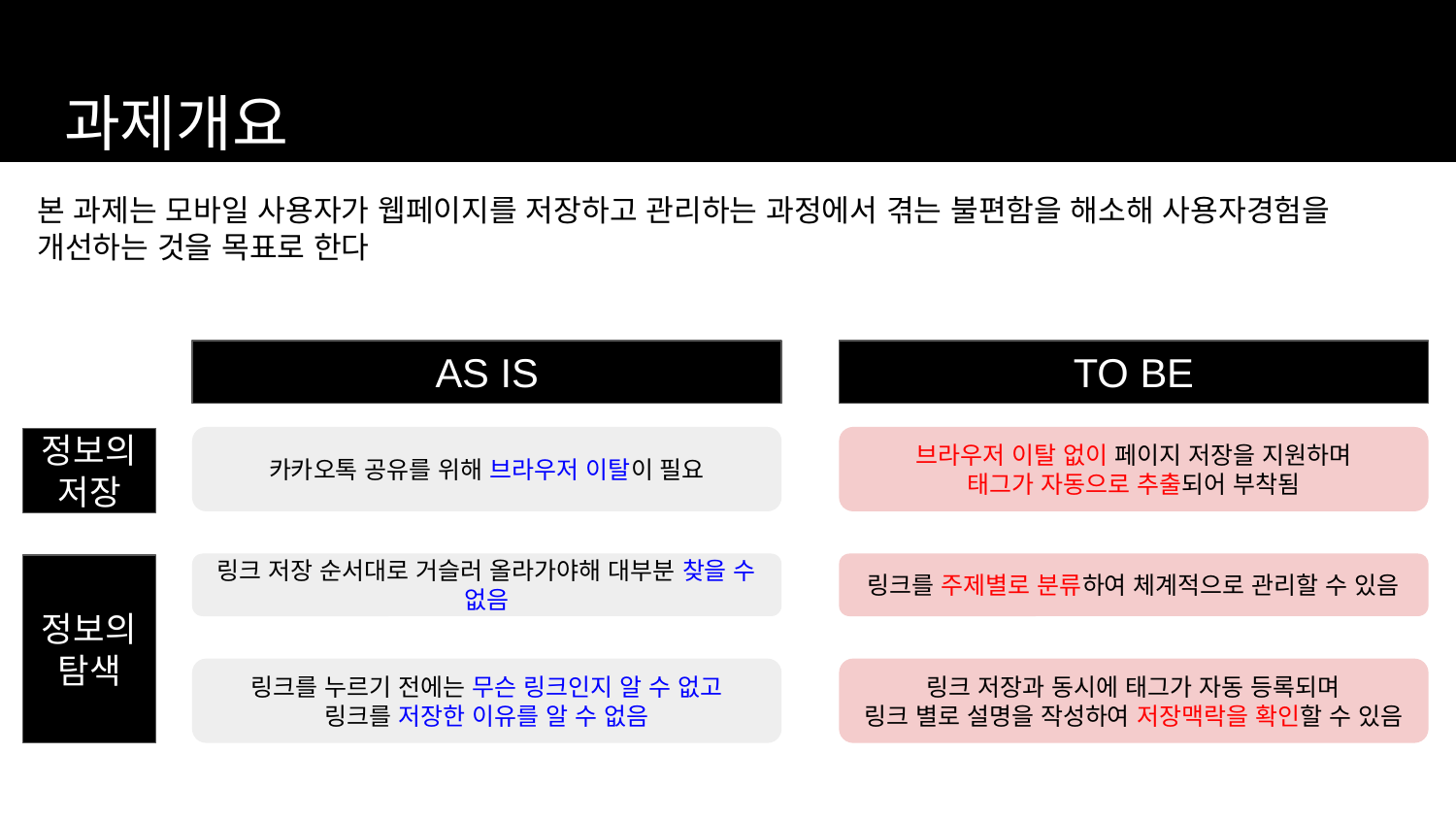

# 과제개요
본 과제는 모바일 사용자가 웹페이지를 저장하고 관리하는 과정에서 겪는 불편함을 해소해 사용자경험을 개선하는 것을 목표로 한다
AS IS
TO BE
카카오톡 공유를 위해 브라우저 이탈이 필요
브라우저 이탈 없이 페이지 저장을 지원하며
태그가 자동으로 추출되어 부착됨
정보의 저장
링크 저장 순서대로 거슬러 올라가야해 대부분 찾을 수 없음
링크를 주제별로 분류하여 체계적으로 관리할 수 있음
정보의 탐색
링크를 누르기 전에는 무슨 링크인지 알 수 없고
링크를 저장한 이유를 알 수 없음
링크 저장과 동시에 태그가 자동 등록되며
링크 별로 설명을 작성하여 저장맥락을 확인할 수 있음